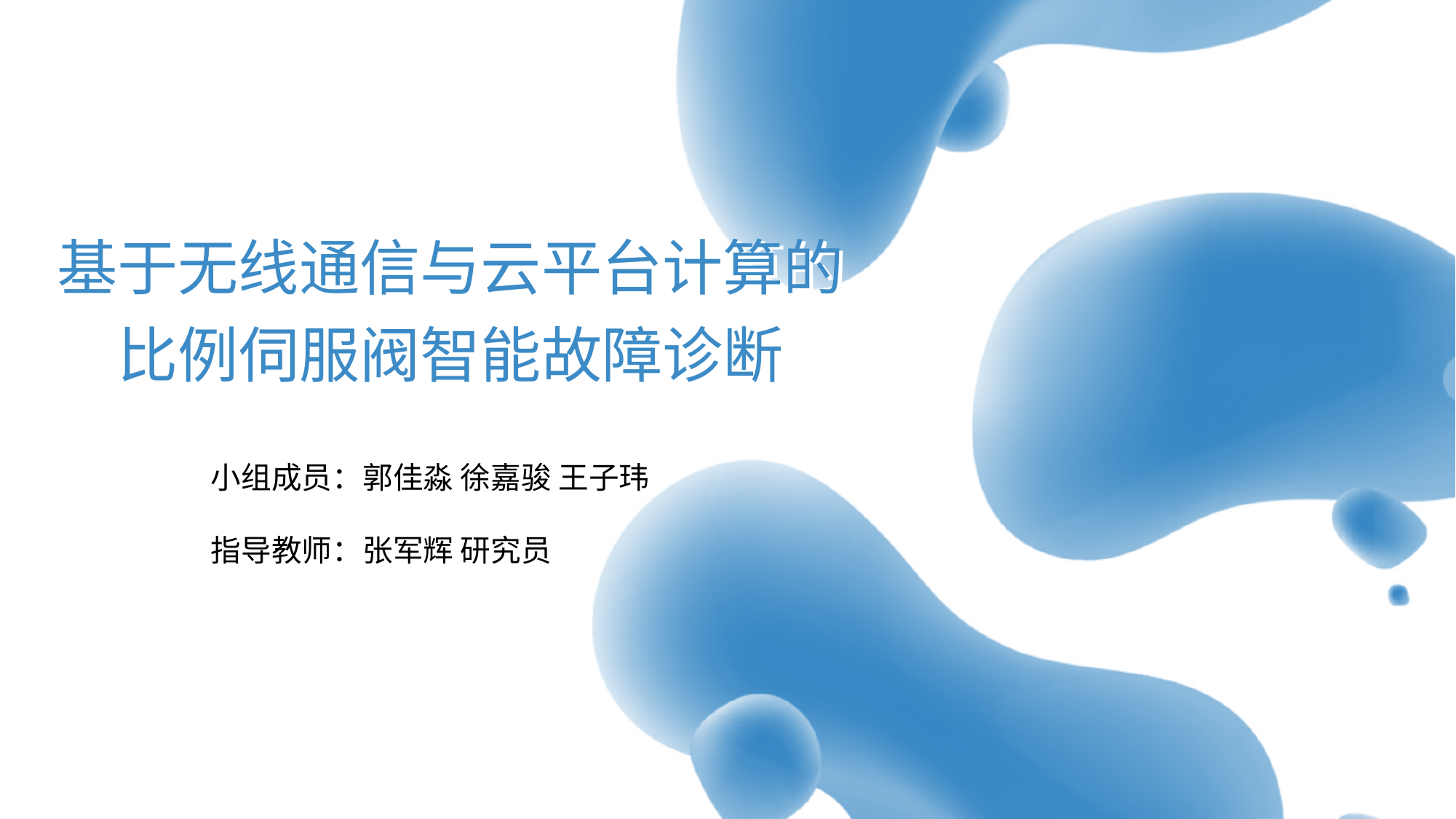

基于无线通信与云平台计算的
比例伺服阀智能故障诊断
小组成员：郭佳淼 徐嘉骏 王子玮

指导教师：张军辉 研究员